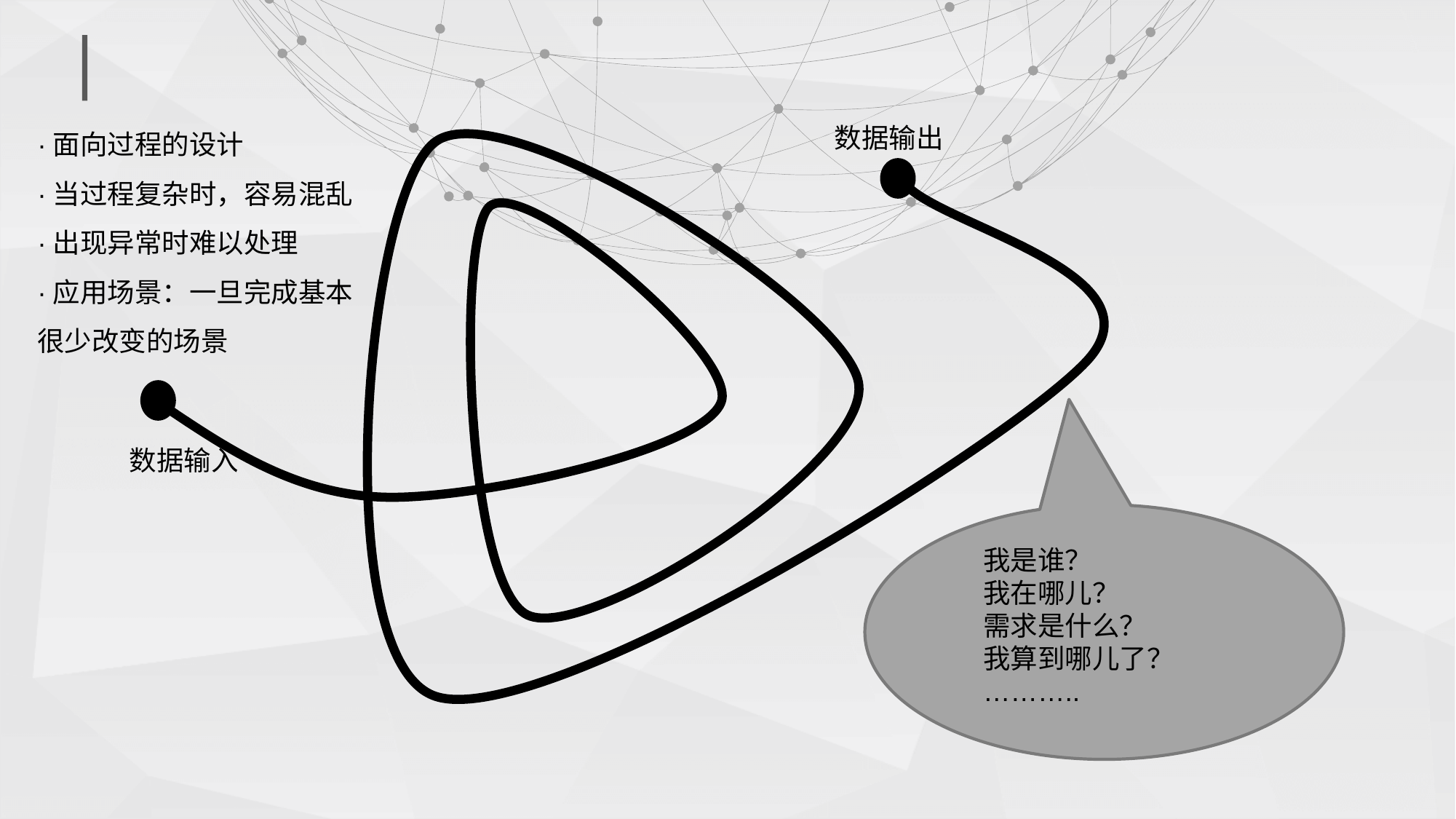

·面向过程的设计
·当过程复杂时，容易混乱
·出现异常时难以处理
·应用场景：一旦完成基本很少改变的场景

数据输出

数据输入

我是谁？
我在哪儿？
需求是什么？
我算到哪儿了？
………..